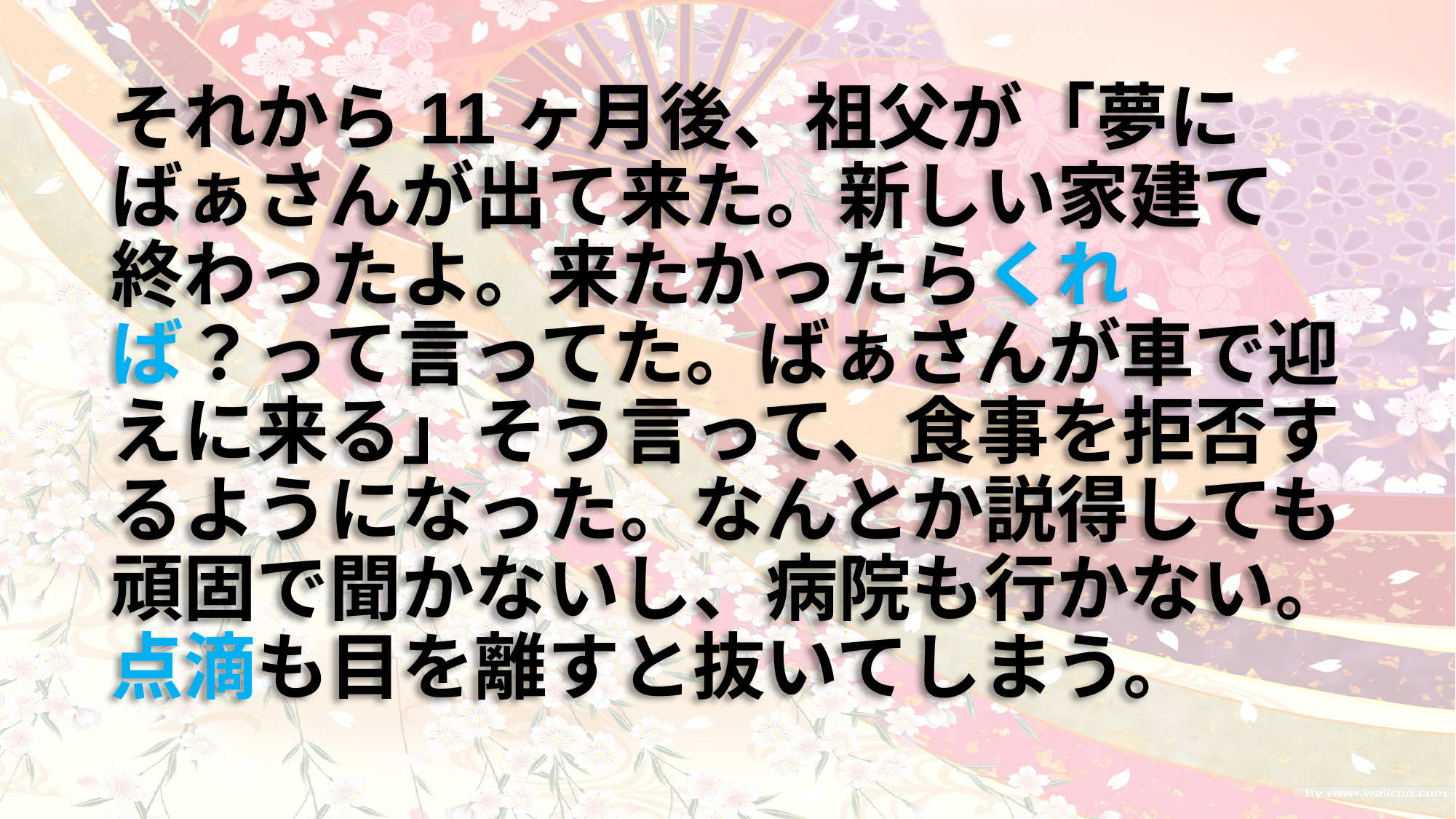

それから11ヶ月後、祖父が「夢にばぁさんが出て来た。新しい家建て終わったよ。来たかったらくれば？って言ってた。ばぁさんが車で迎えに来る」そう言って、食事を拒否するようになった。なんとか説得しても頑固で聞かないし、病院も行かない。点滴も目を離すと抜いてしまう。